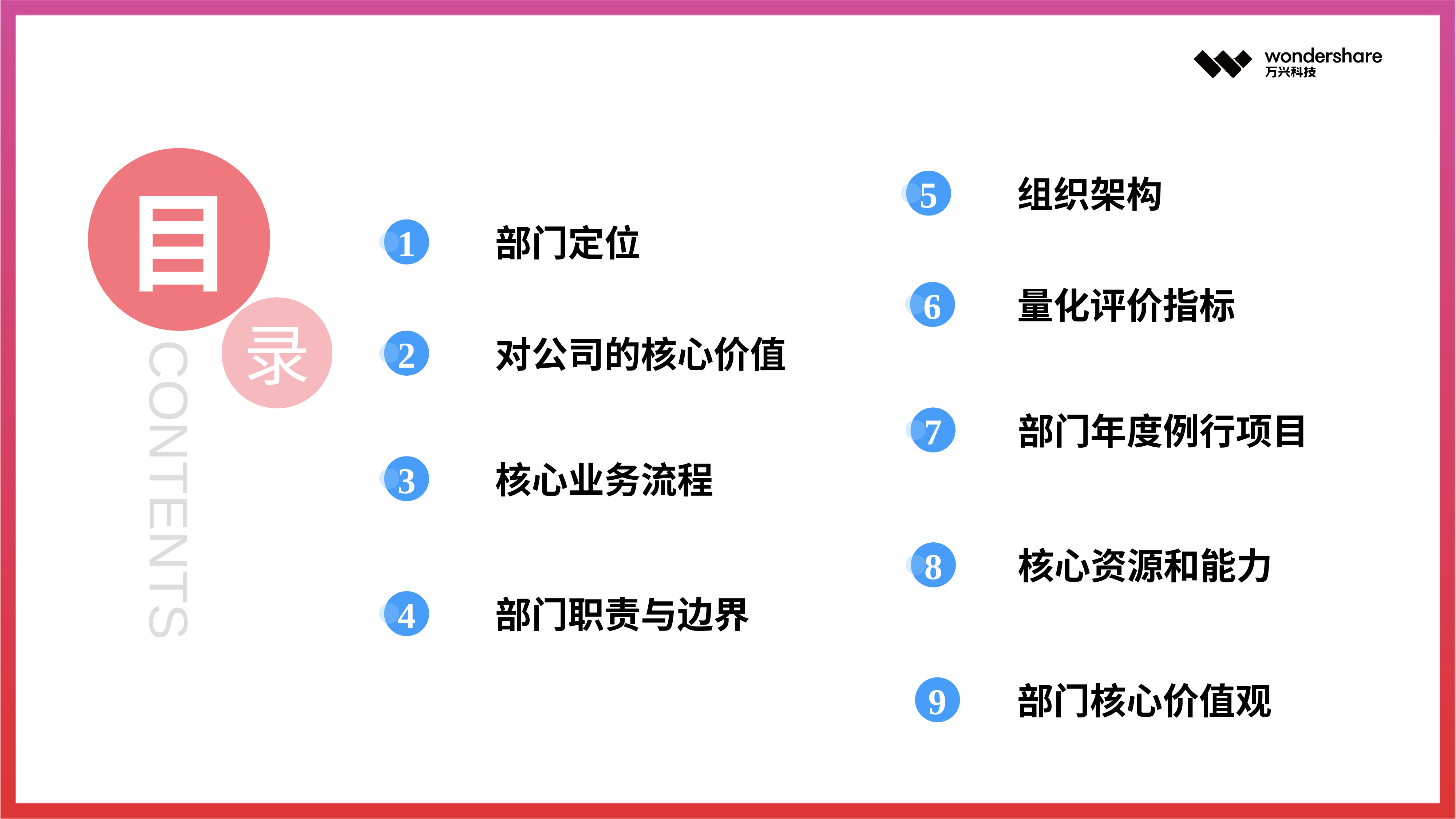

目
组织架构
5

部门定位
1

量化评价指标
6

录
对公司的核心价值
2
CONTENTS

部门年度例行项目
7

核心业务流程
3

核心资源和能力
8

部门职责与边界
4

部门核心价值观
9